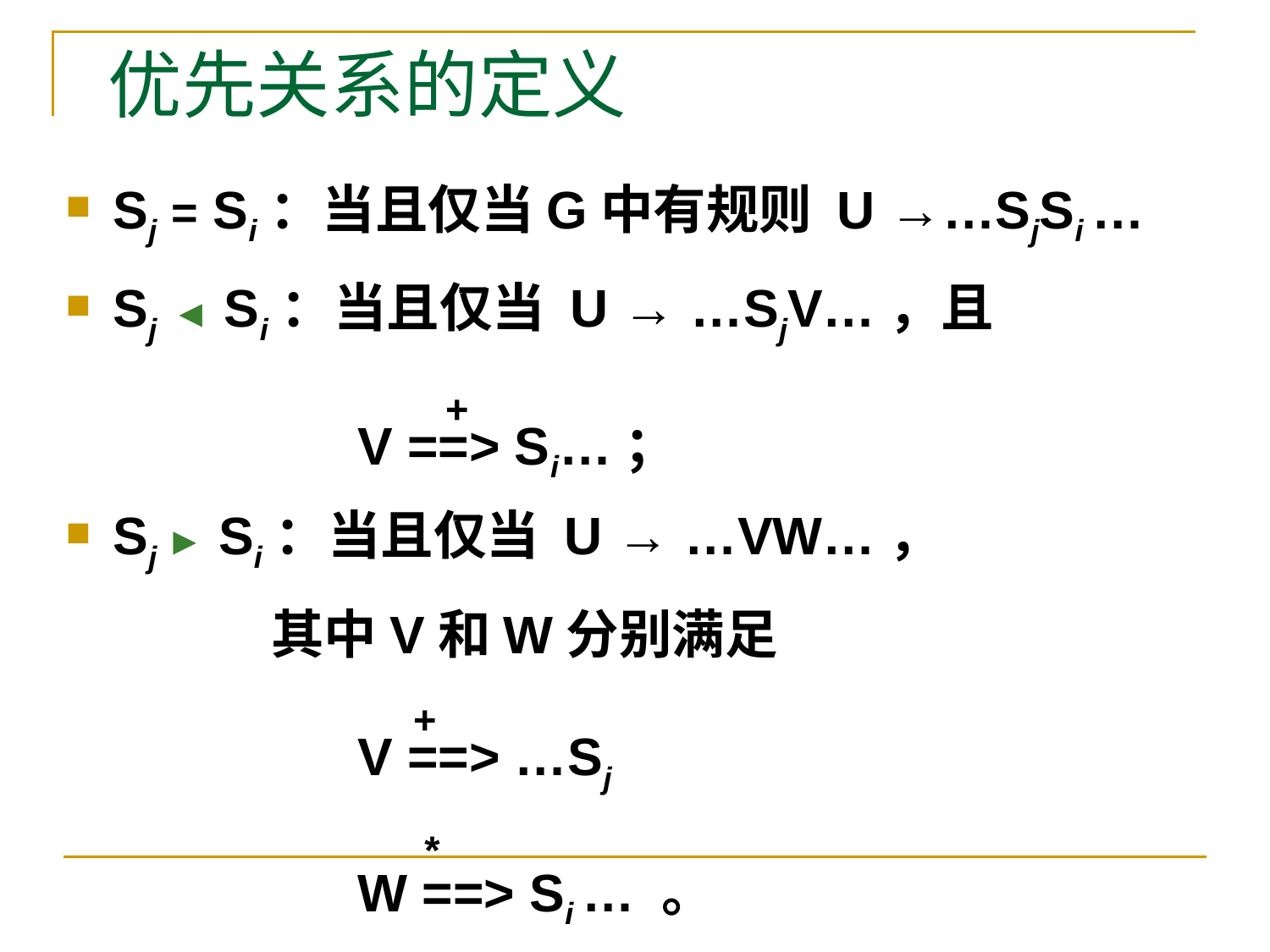

# 优先关系的定义
Sj = Si：当且仅当G中有规则 U →…SjSi …
Sj ◄ Si：当且仅当 U → …SjV…，且
                          +
                    V ==> Si…；
Sj ► Si：当且仅当 U → …VW…，
                其中V和W分别满足
                               +
                    V ==> …Sj
                                *
                    W ==> Si … 。
21